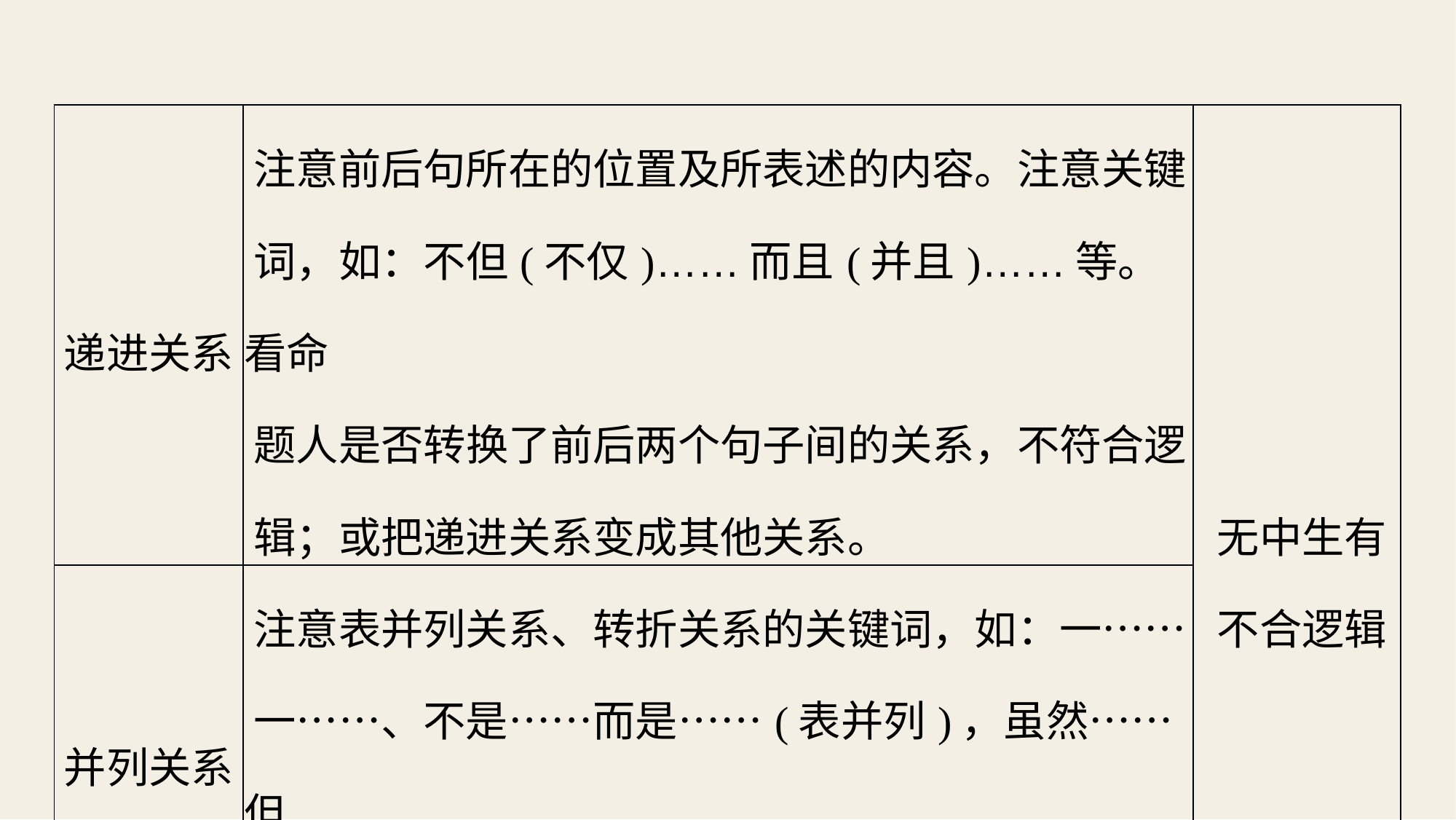

| 递进关系 | 注意前后句所在的位置及所表述的内容。注意关键 词，如：不但(不仅)……而且(并且)……等。看命 题人是否转换了前后两个句子间的关系，不符合逻 辑；或把递进关系变成其他关系。 | 无中生有 不合逻辑 |
| --- | --- | --- |
| 并列关系转折关系 | 注意表并列关系、转折关系的关键词，如：一…… 一……、不是……而是……(表并列)，虽然……但 是……等。看命题人是否把并列关系或转折关系的 前后语句转换成了其他关系。 |  |